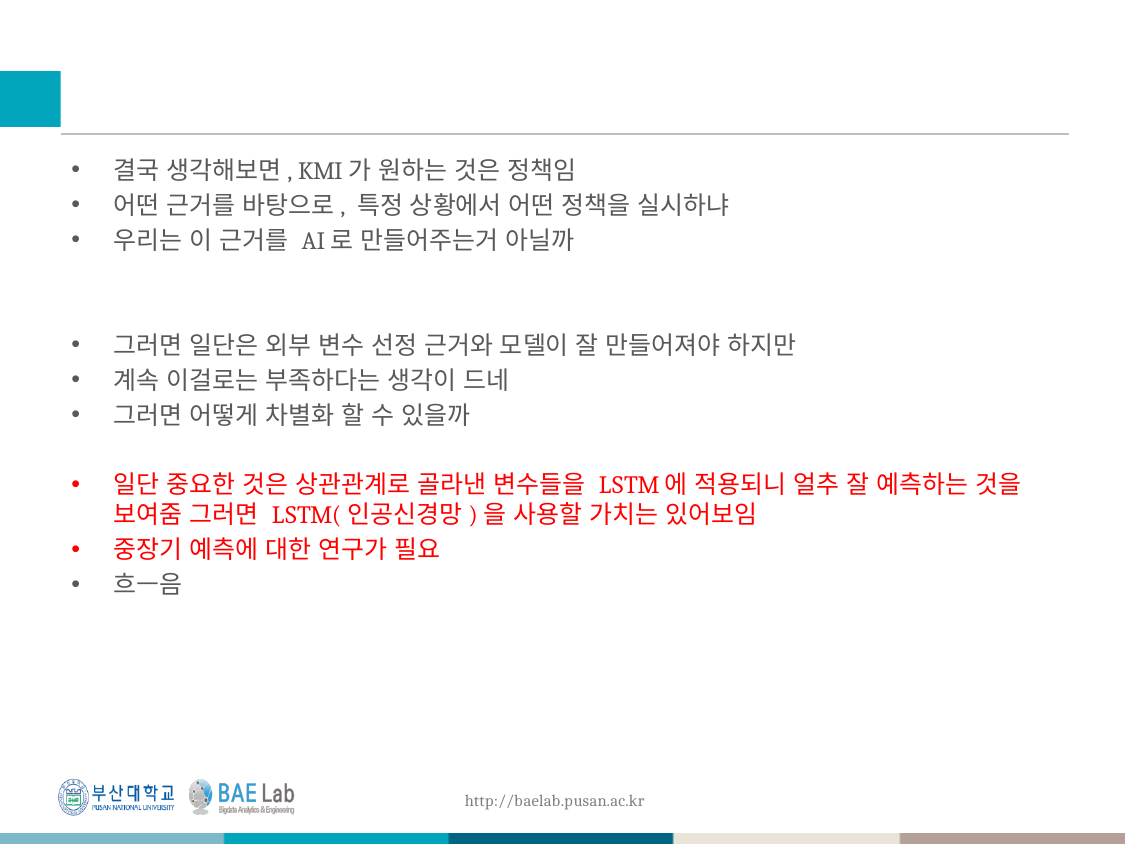

#
결국 생각해보면, KMI가 원하는 것은 정책임
어떤 근거를 바탕으로, 특정 상황에서 어떤 정책을 실시하냐
우리는 이 근거를 AI로 만들어주는거 아닐까

그러면 일단은 외부 변수 선정 근거와 모델이 잘 만들어져야 하지만
계속 이걸로는 부족하다는 생각이 드네
그러면 어떻게 차별화 할 수 있을까

일단 중요한 것은 상관관계로 골라낸 변수들을 LSTM에 적용되니 얼추 잘 예측하는 것을 보여줌 그러면 LSTM(인공신경망)을 사용할 가치는 있어보임
중장기 예측에 대한 연구가 필요
흐ㅡ음